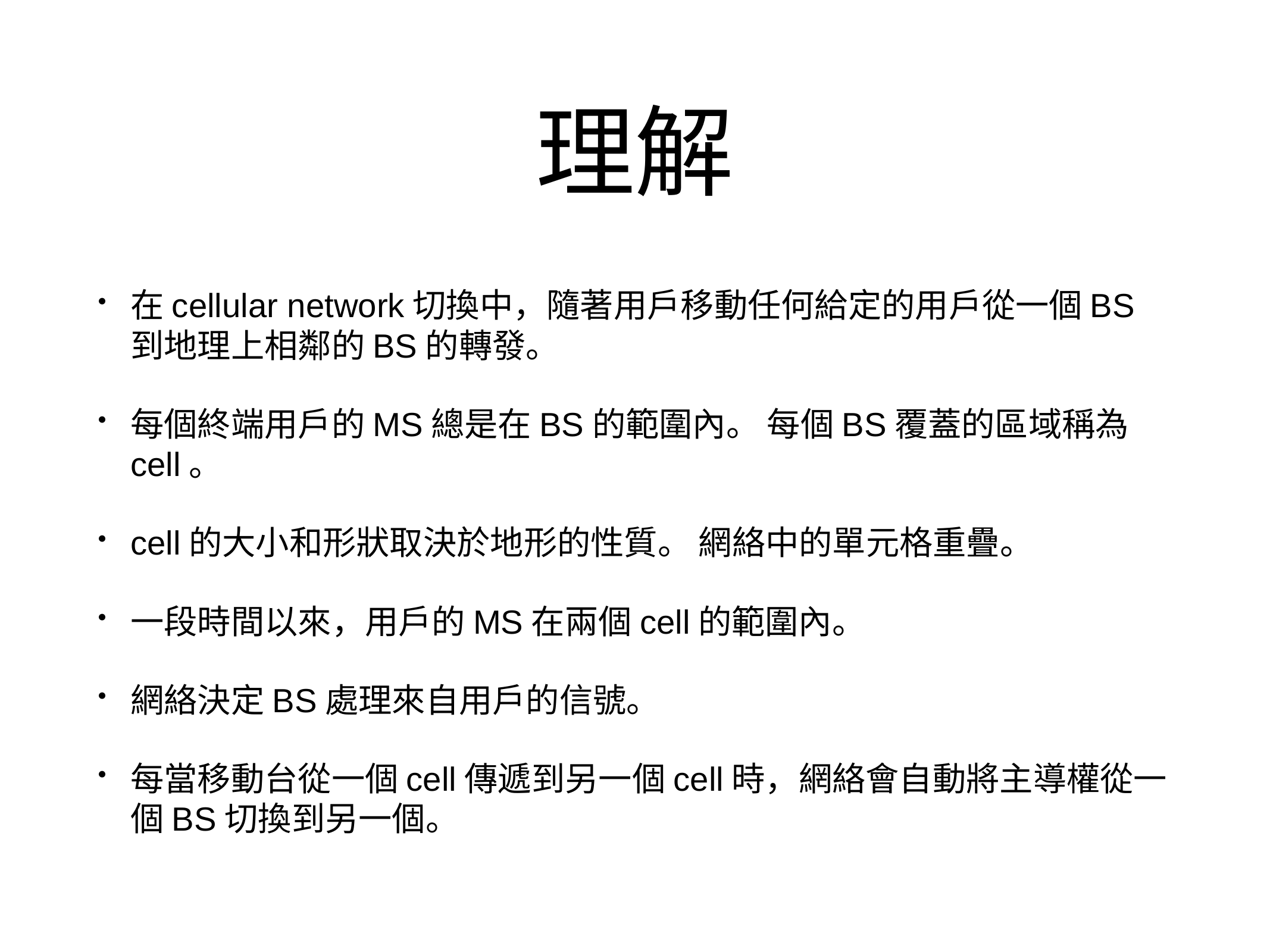

# 理解
在cellular network切換中，隨著用戶移動任何給定的用戶從一個BS到地理上相鄰的BS的轉發。
每個終端用戶的MS總是在BS的範圍內。 每個BS覆蓋的區域稱為cell。
cell的大小和形狀取決於地形的性質。 網絡中的單元格重疊。
一段時間以來，用戶的MS在兩個cell的範圍內。
網絡決定BS處理來自用戶的信號。
每當移動台從一個cell傳遞到另一個cell時，網絡會自動將主導權從一個BS切換到另一個。